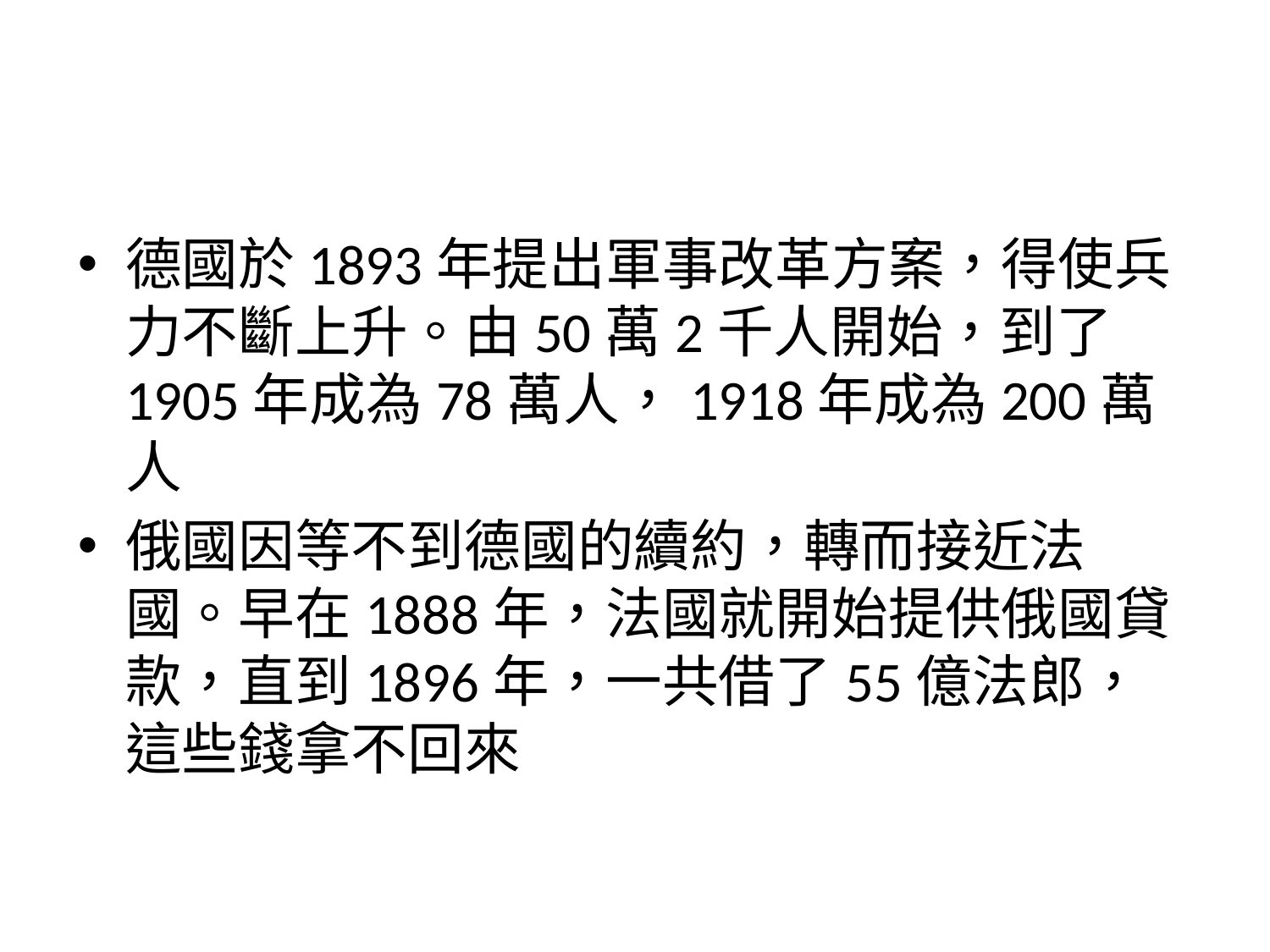

#
德國於1893年提出軍事改革方案，得使兵力不斷上升。由50萬2千人開始，到了1905年成為78萬人，1918年成為200萬人
俄國因等不到德國的續約，轉而接近法國。早在1888年，法國就開始提供俄國貸款，直到1896年，一共借了55億法郎，這些錢拿不回來